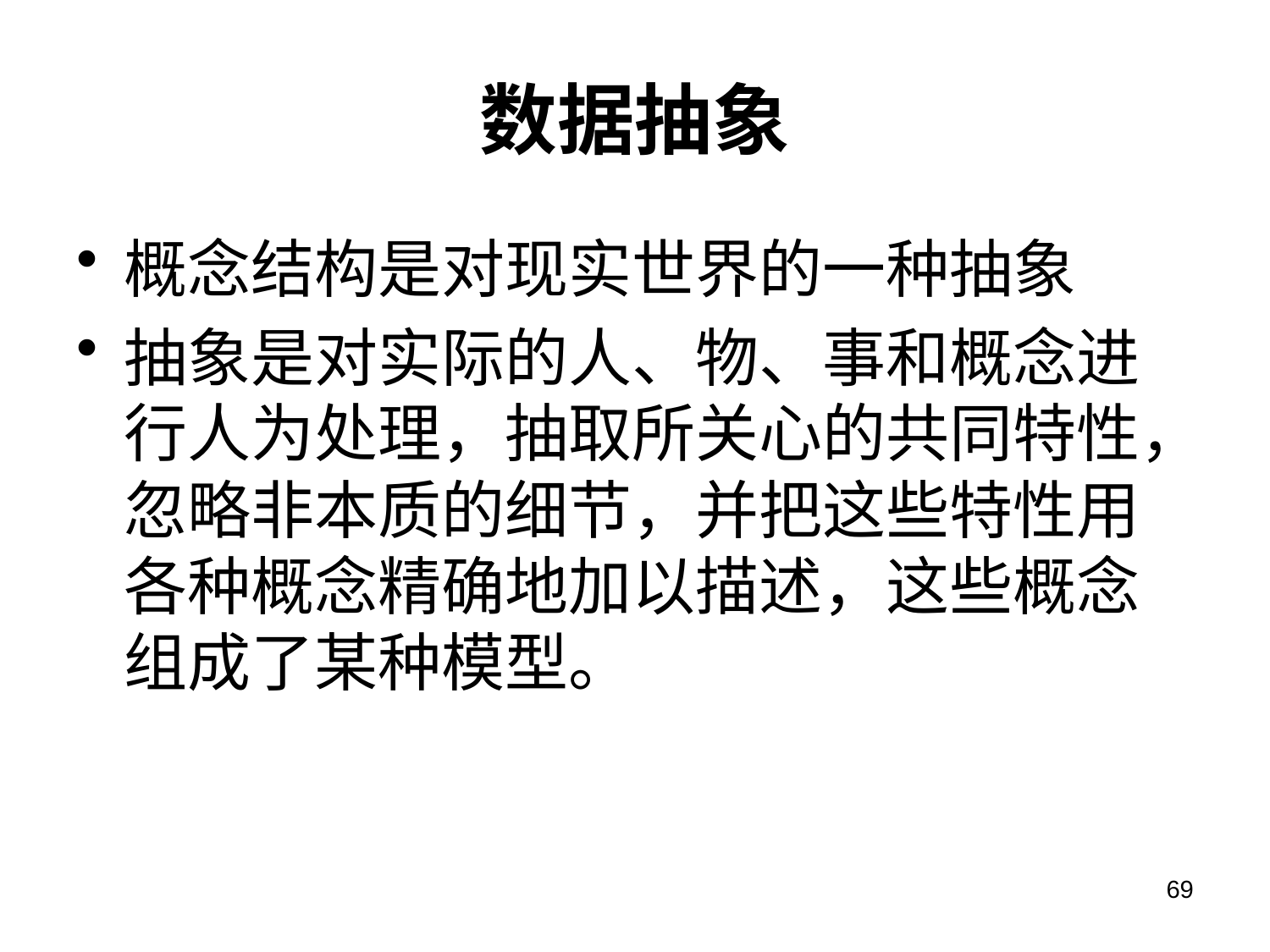

# 数据抽象
概念结构是对现实世界的一种抽象
抽象是对实际的人、物、事和概念进行人为处理，抽取所关心的共同特性，忽略非本质的细节，并把这些特性用各种概念精确地加以描述，这些概念组成了某种模型。

69